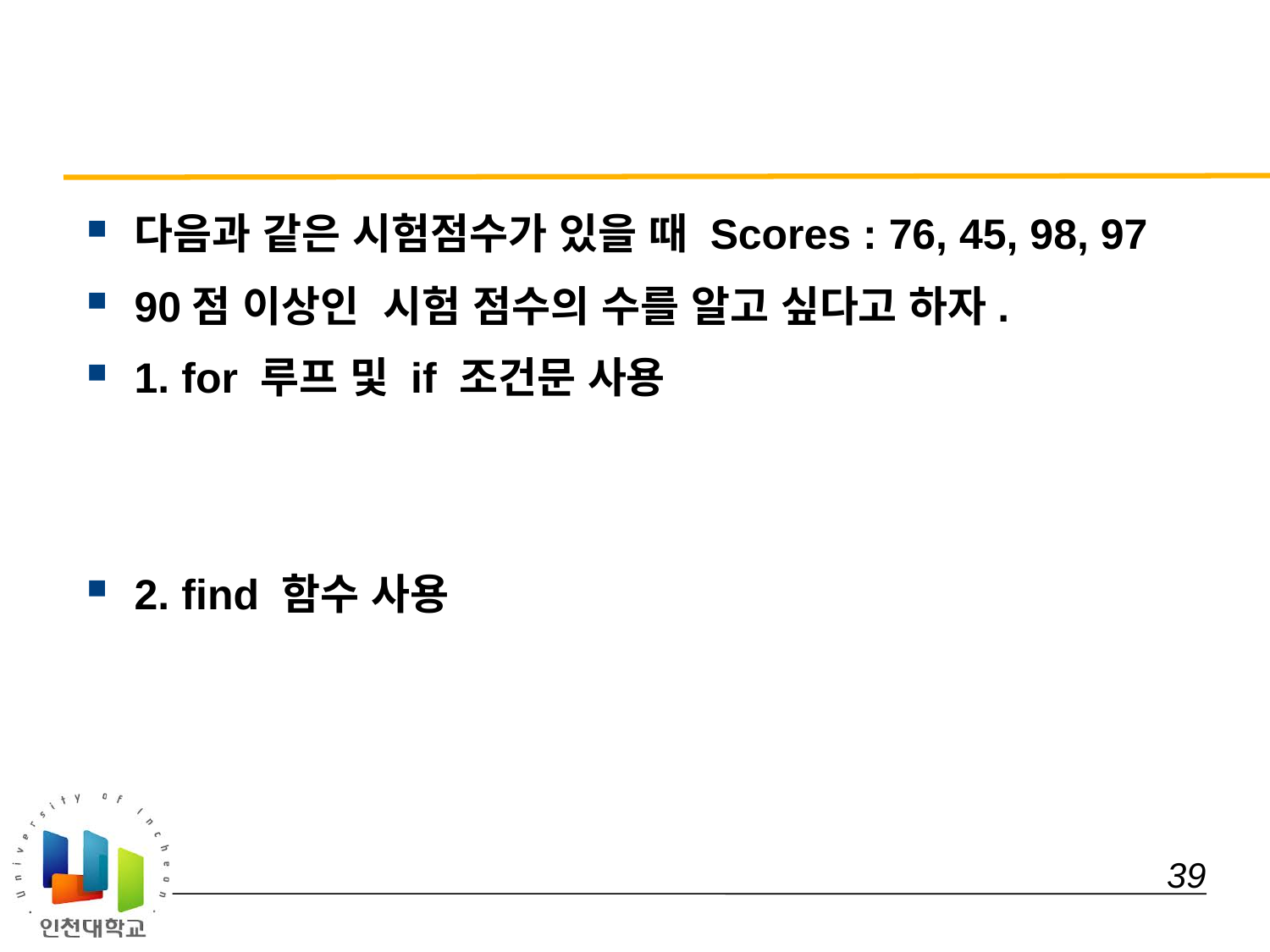

#
다음과 같은 시험점수가 있을 때 Scores : 76, 45, 98, 97
90점 이상인  시험 점수의 수를 알고 싶다고 하자.
1. for 루프 및 if 조건문 사용

2. find 함수 사용

 39